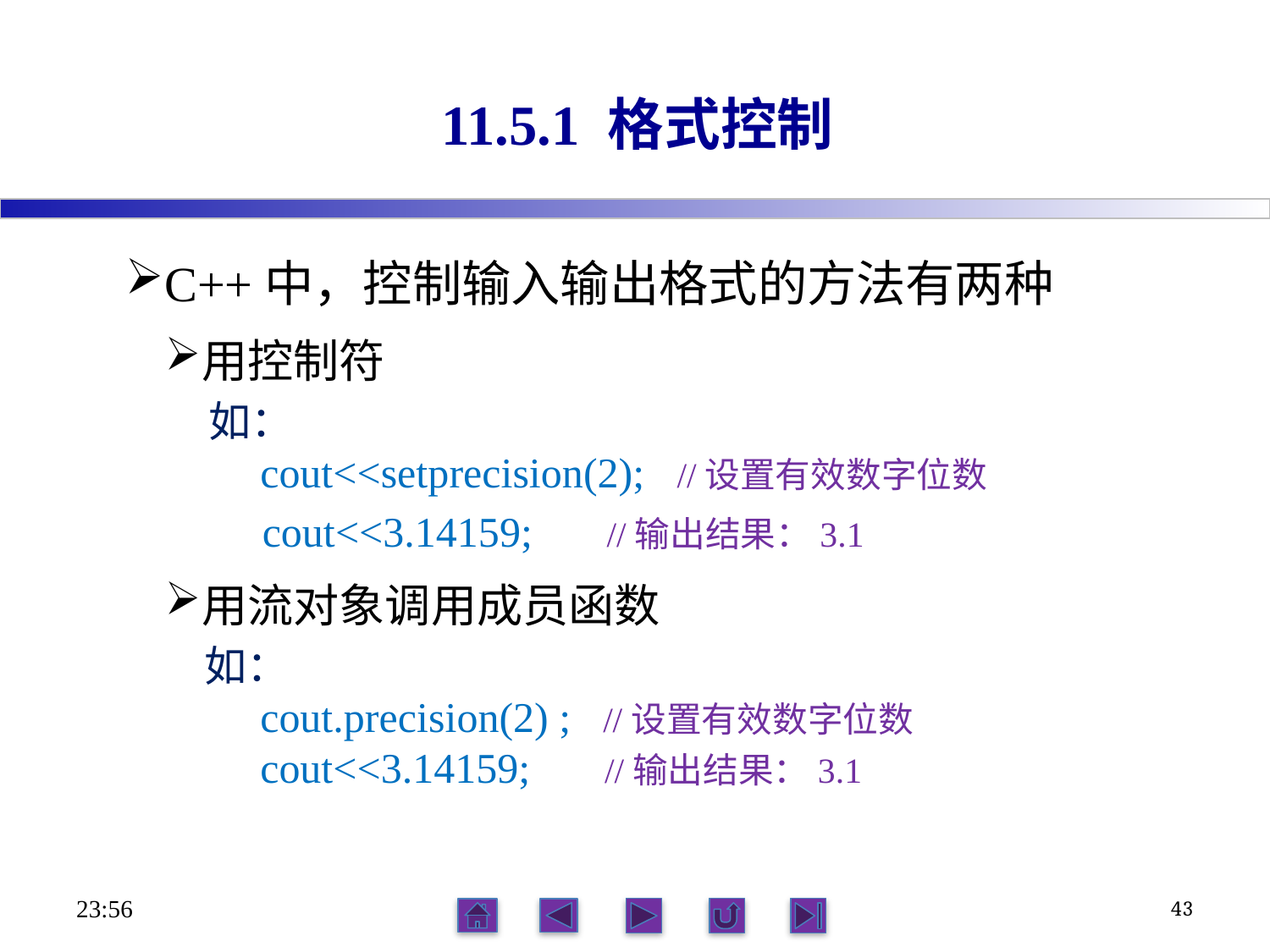

# 11.5.1 格式控制
C++中，控制输入输出格式的方法有两种
用控制符
    如：
         cout<<setprecision(2);   //设置有效数字位数
          cout<<3.14159;       //输出结果：3.1
用流对象调用成员函数
    如：
         cout.precision(2) ;   //设置有效数字位数
         cout<<3.14159;       //输出结果：3.1

23:56
43